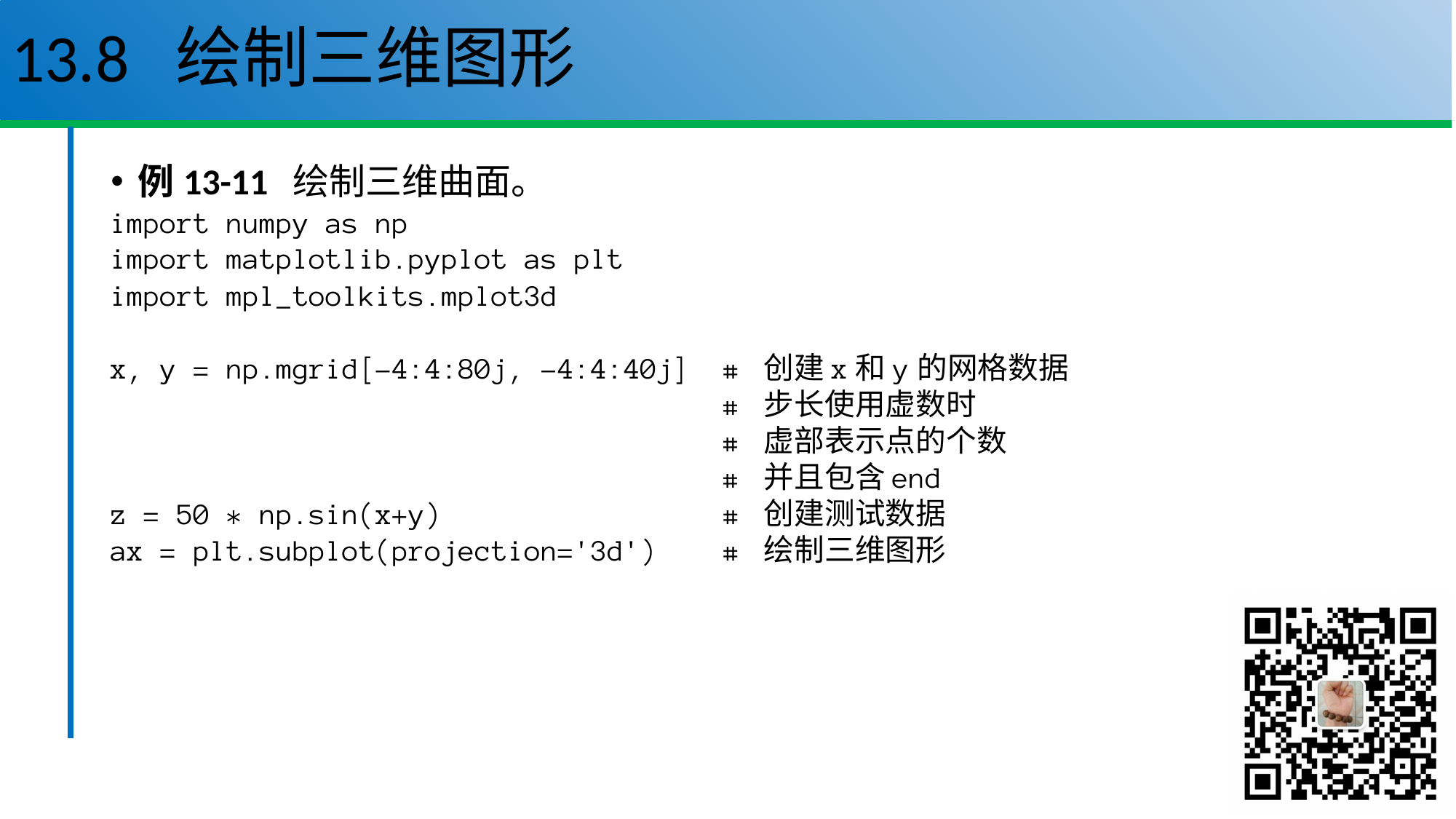

# 13.8  绘制三维图形
例13-11  绘制三维曲面。
import numpy as np
import matplotlib.pyplot as plt
import mpl_toolkits.mplot3d

x, y = np.mgrid[-4:4:80j, -4:4:40j]  # 创建x和y的网格数据
                                     # 步长使用虚数时
                                     # 虚部表示点的个数
                                     # 并且包含end
z = 50 * np.sin(x+y)                 # 创建测试数据
ax = plt.subplot(projection='3d')    # 绘制三维图形
29